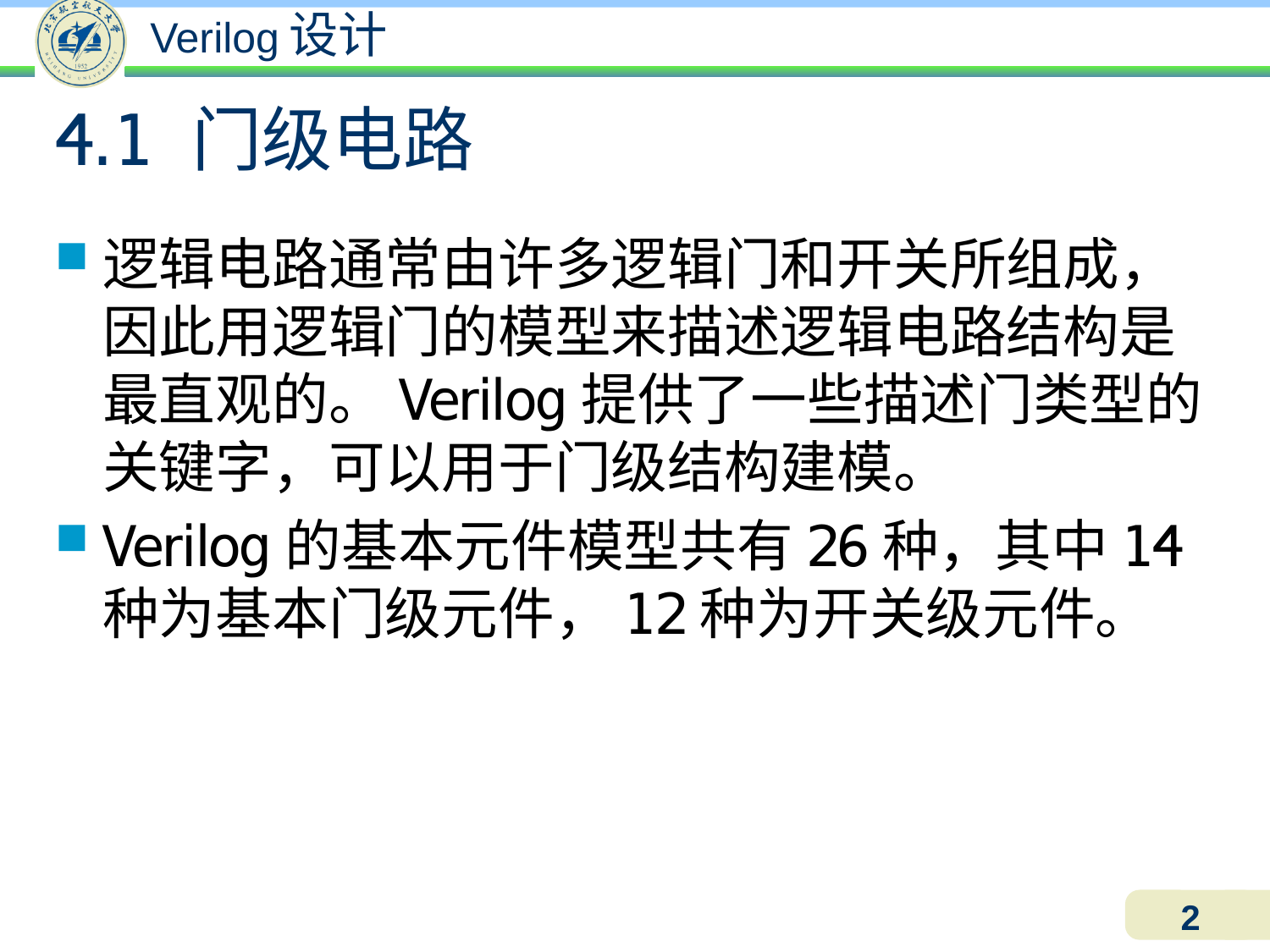

# 4.1 门级电路
逻辑电路通常由许多逻辑门和开关所组成，因此用逻辑门的模型来描述逻辑电路结构是最直观的。Verilog提供了一些描述门类型的关键字，可以用于门级结构建模。
Verilog的基本元件模型共有26种，其中14种为基本门级元件，12种为开关级元件。

2